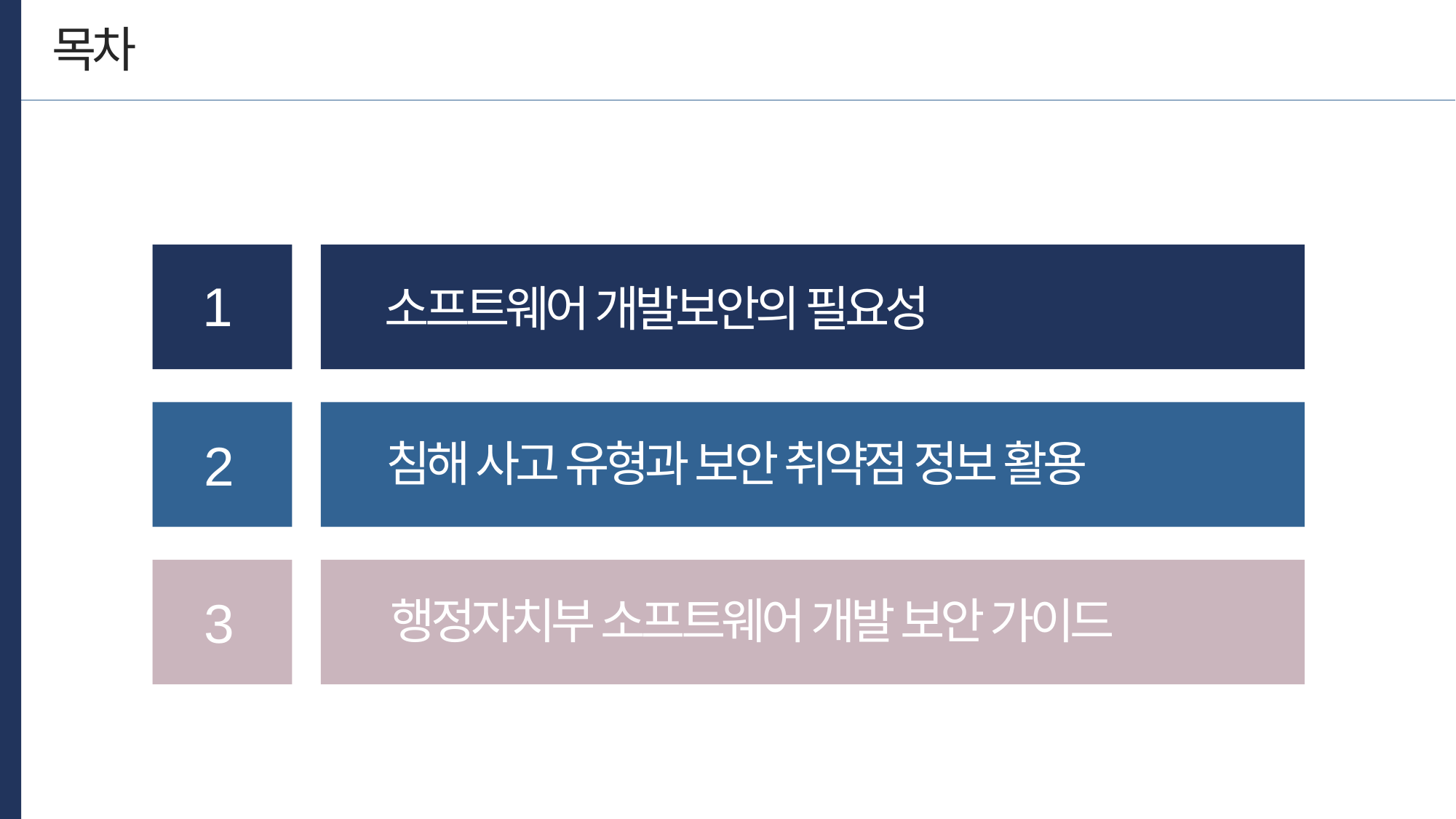

목차

1
소프트웨어 개발보안의 필요성

2
침해 사고 유형과 보안 취약점 정보 활용

3
행정자치부 소프트웨어 개발 보안 가이드